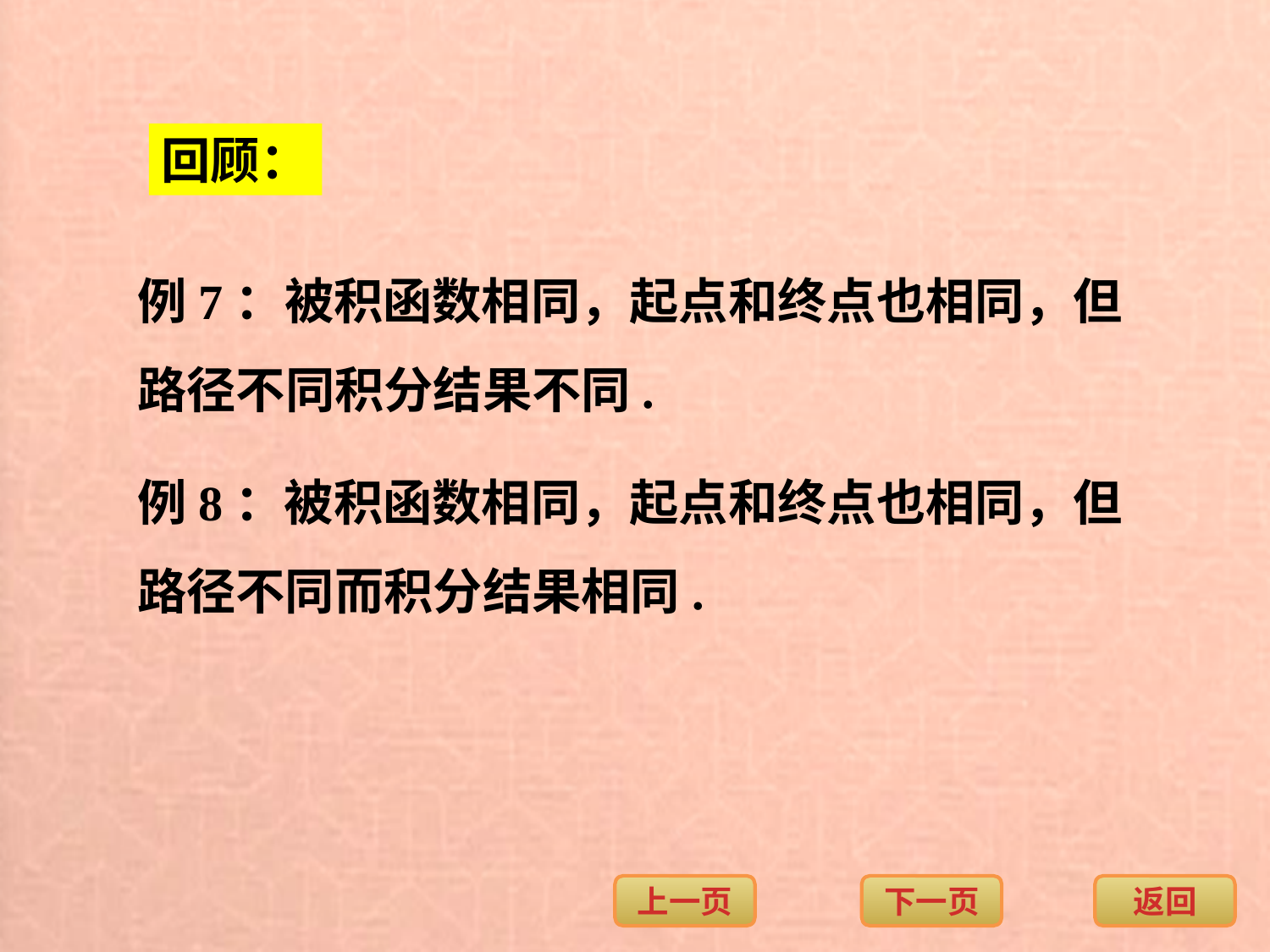

回顾：
例7：被积函数相同，起点和终点也相同，但路径不同积分结果不同.
例8：被积函数相同，起点和终点也相同，但路径不同而积分结果相同.